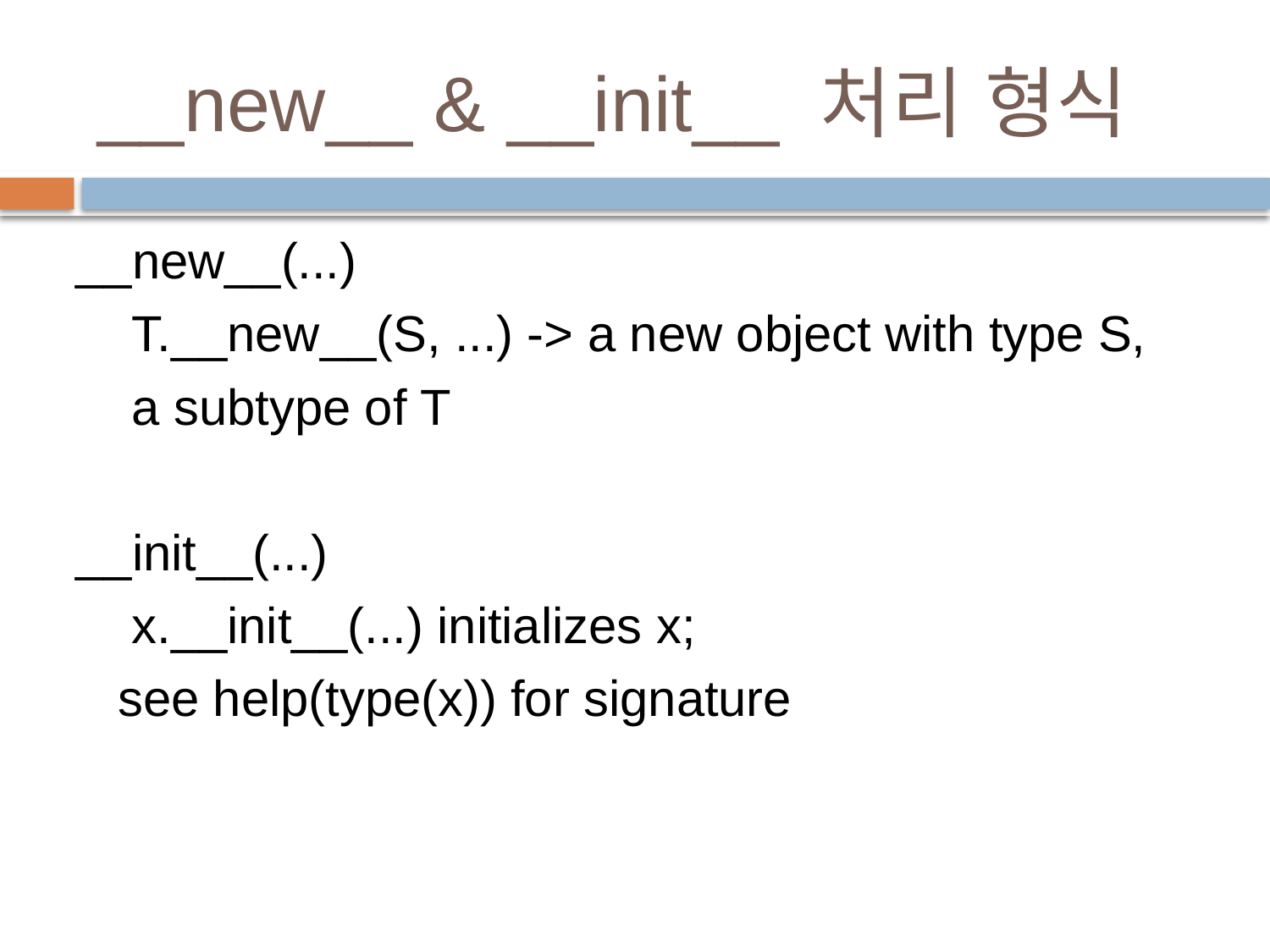

# __new__ & __init__ 처리 형식
__new__(...)
    T.__new__(S, ...) -> a new object with type S,
    a subtype of T

__init__(...)
    x.__init__(...) initializes x;
   see help(type(x)) for signature